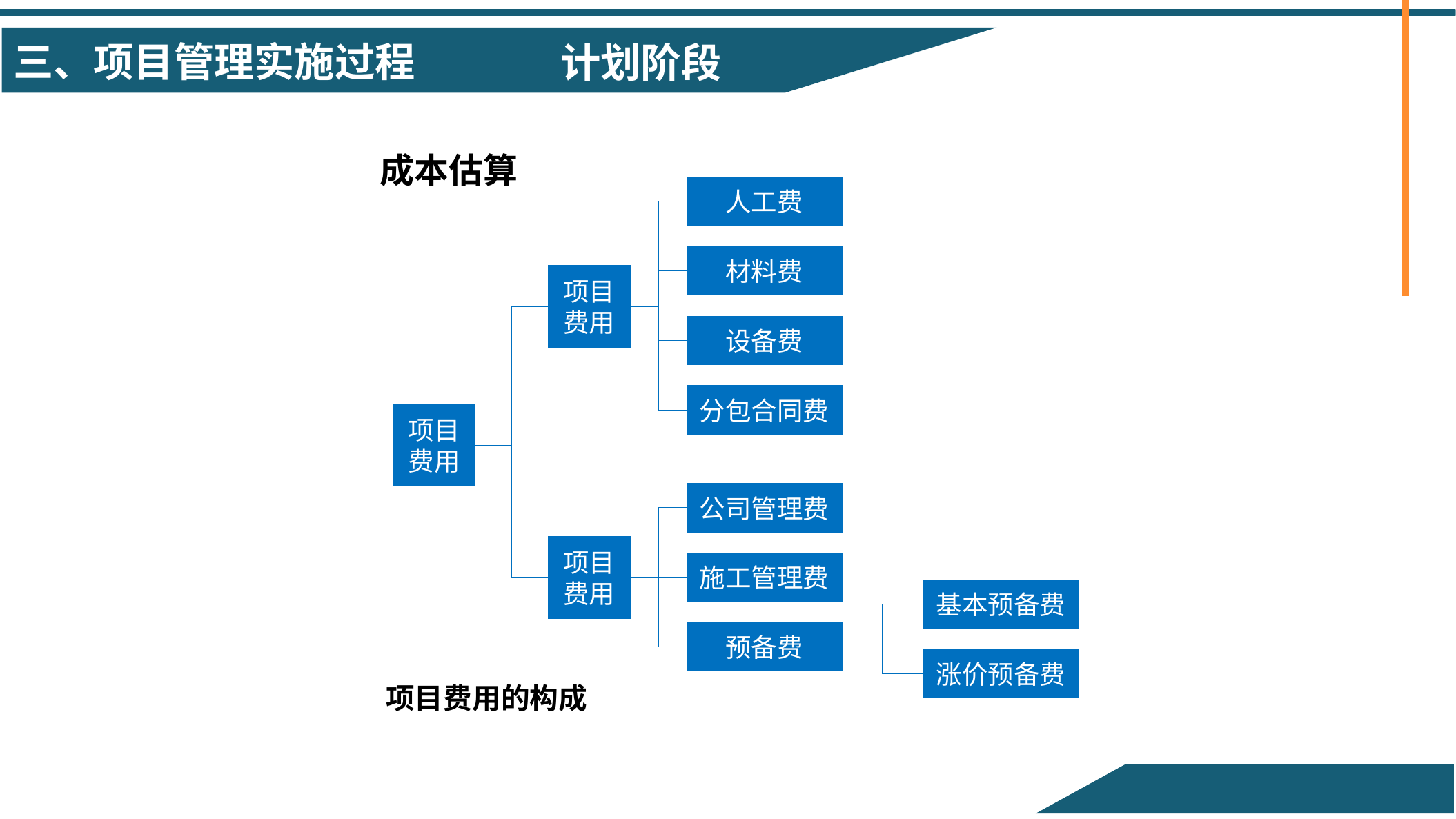

计划阶段
成本估算
人工费
材料费
项目费用
设备费
分包合同费
项目费用
公司管理费
项目费用
施工管理费
基本预备费
预备费
涨价预备费
项目费用的构成